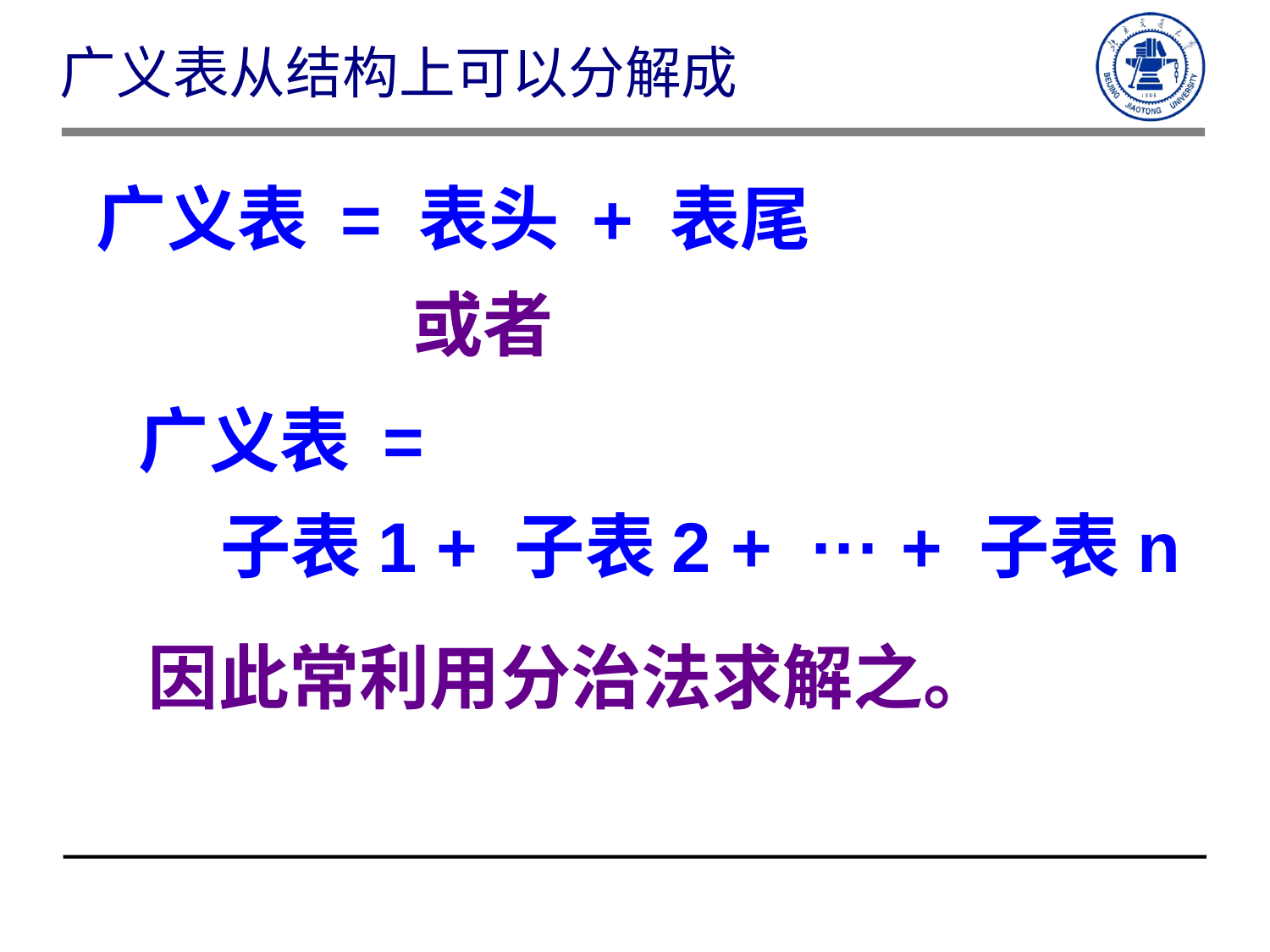

广义表从结构上可以分解成
广义表 = 表头 + 表尾
或者
广义表 =
    子表1 + 子表2 +  ··· + 子表n
   因此常利用分治法求解之。